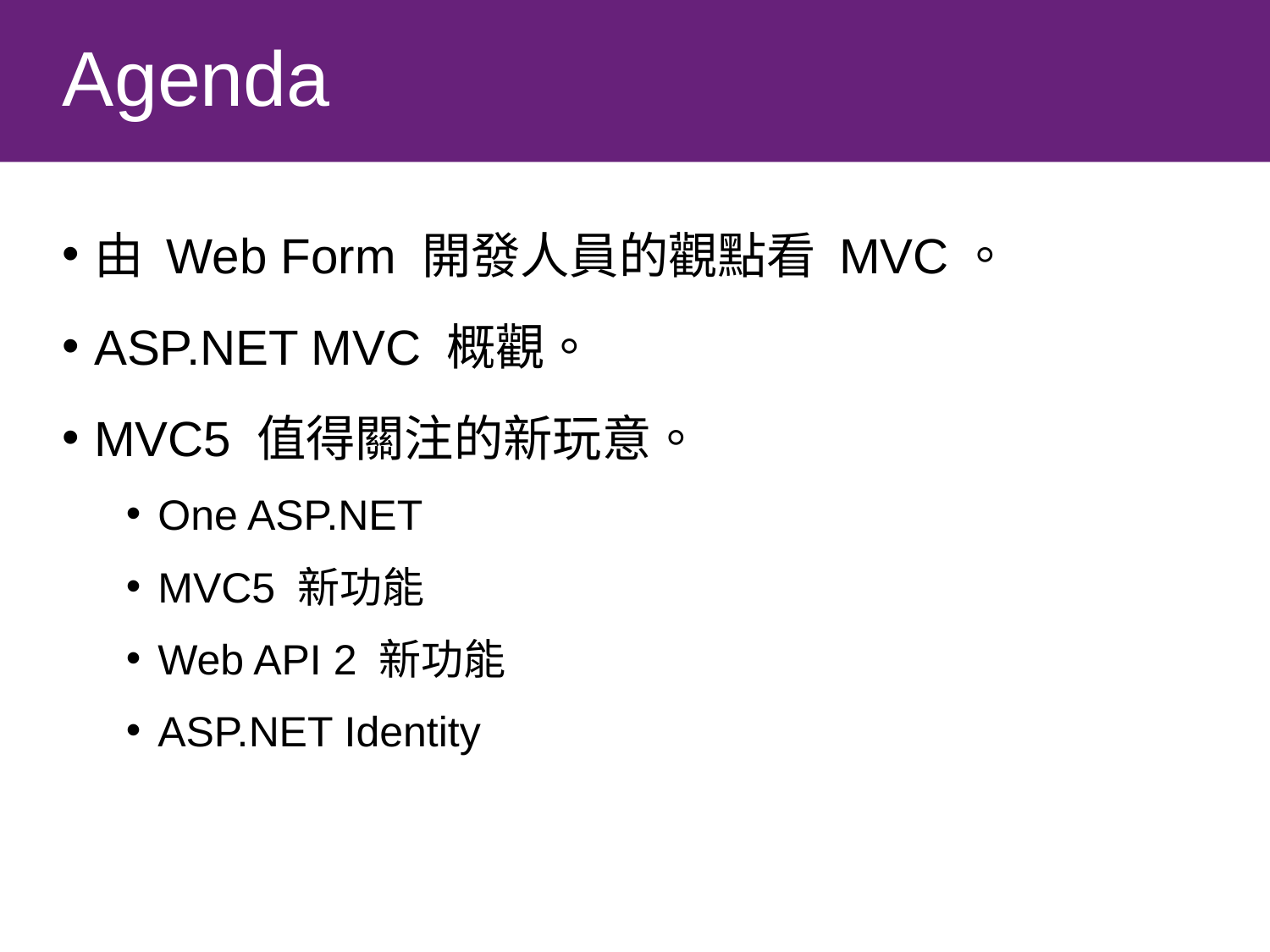

# Agenda
由 Web Form 開發人員的觀點看 MVC。
ASP.NET MVC 概觀。
MVC5 值得關注的新玩意。
One ASP.NET
MVC5 新功能
Web API 2 新功能
ASP.NET Identity